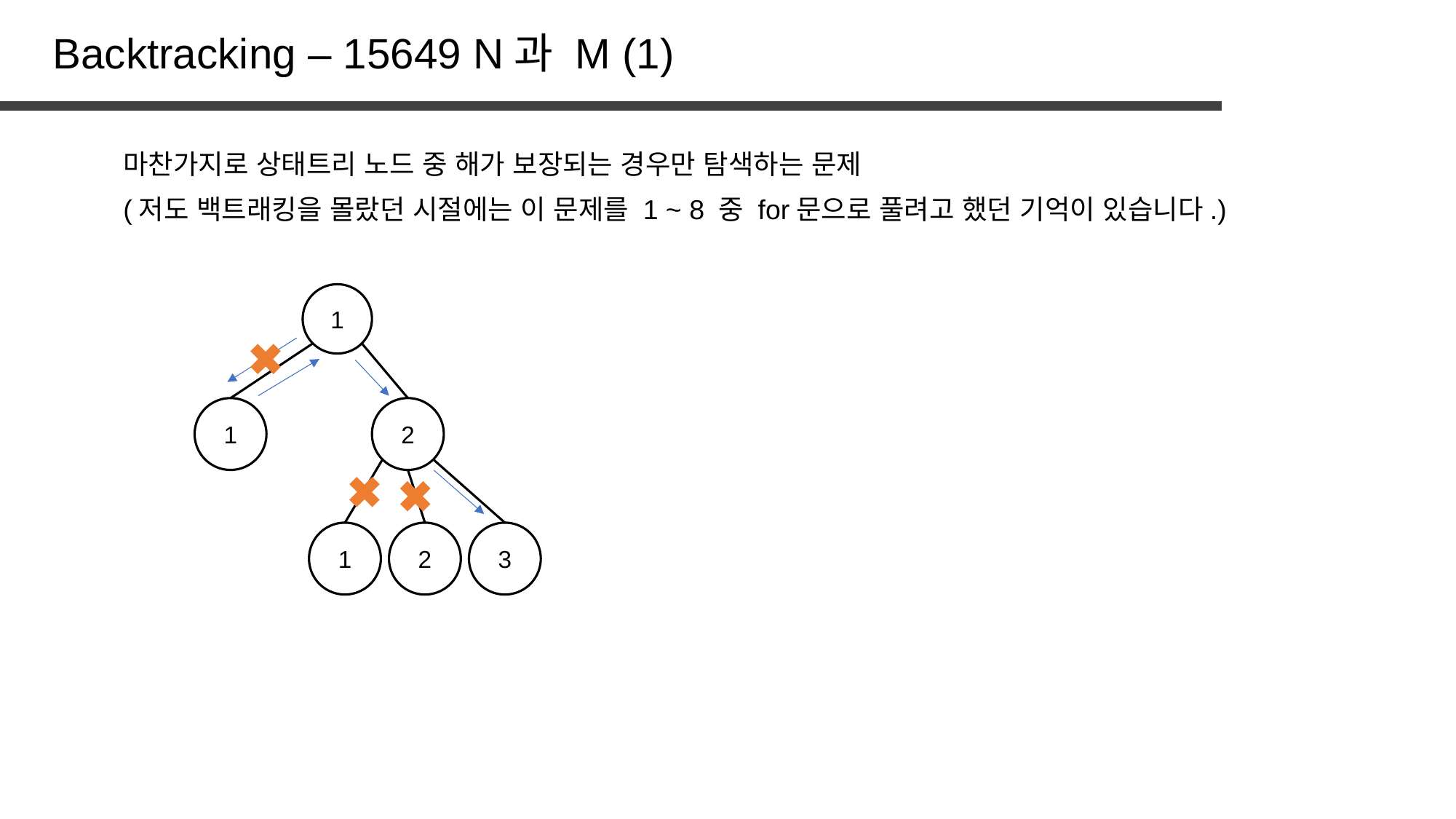

Backtracking – 15649 N과 M (1)
마찬가지로 상태트리 노드 중 해가 보장되는 경우만 탐색하는 문제
(저도 백트래킹을 몰랐던 시절에는 이 문제를 1 ~ 8 중 for문으로 풀려고 했던 기억이 있습니다.)
1

1
2

1
2
3